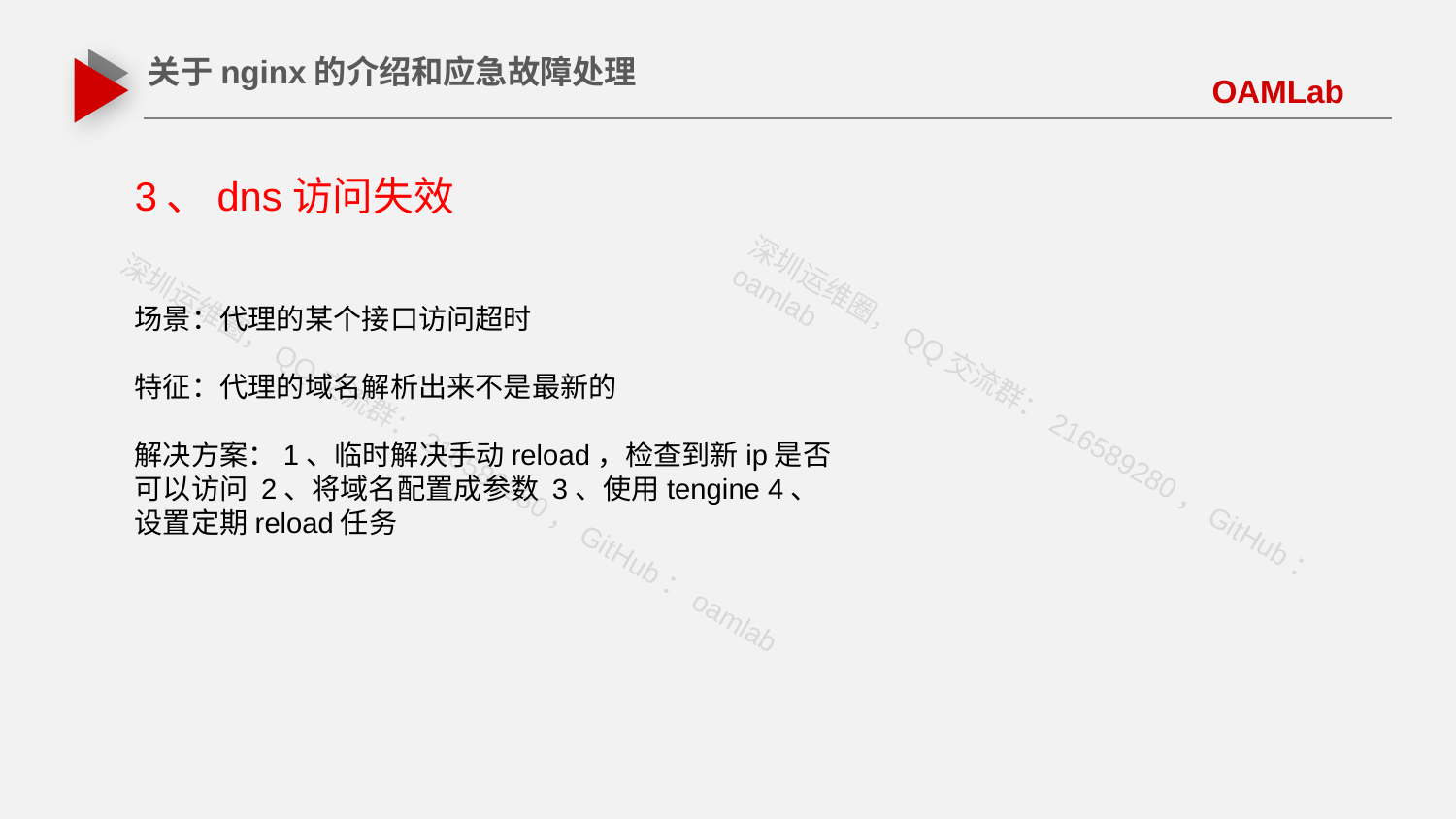

关于nginx的介绍和应急故障处理
3、dns访问失效
场景：代理的某个接口访问超时

特征：代理的域名解析出来不是最新的

解决方案：1、临时解决手动reload，检查到新ip是否可以访问 2、将域名配置成参数 3、使用tengine 4、设置定期reload任务